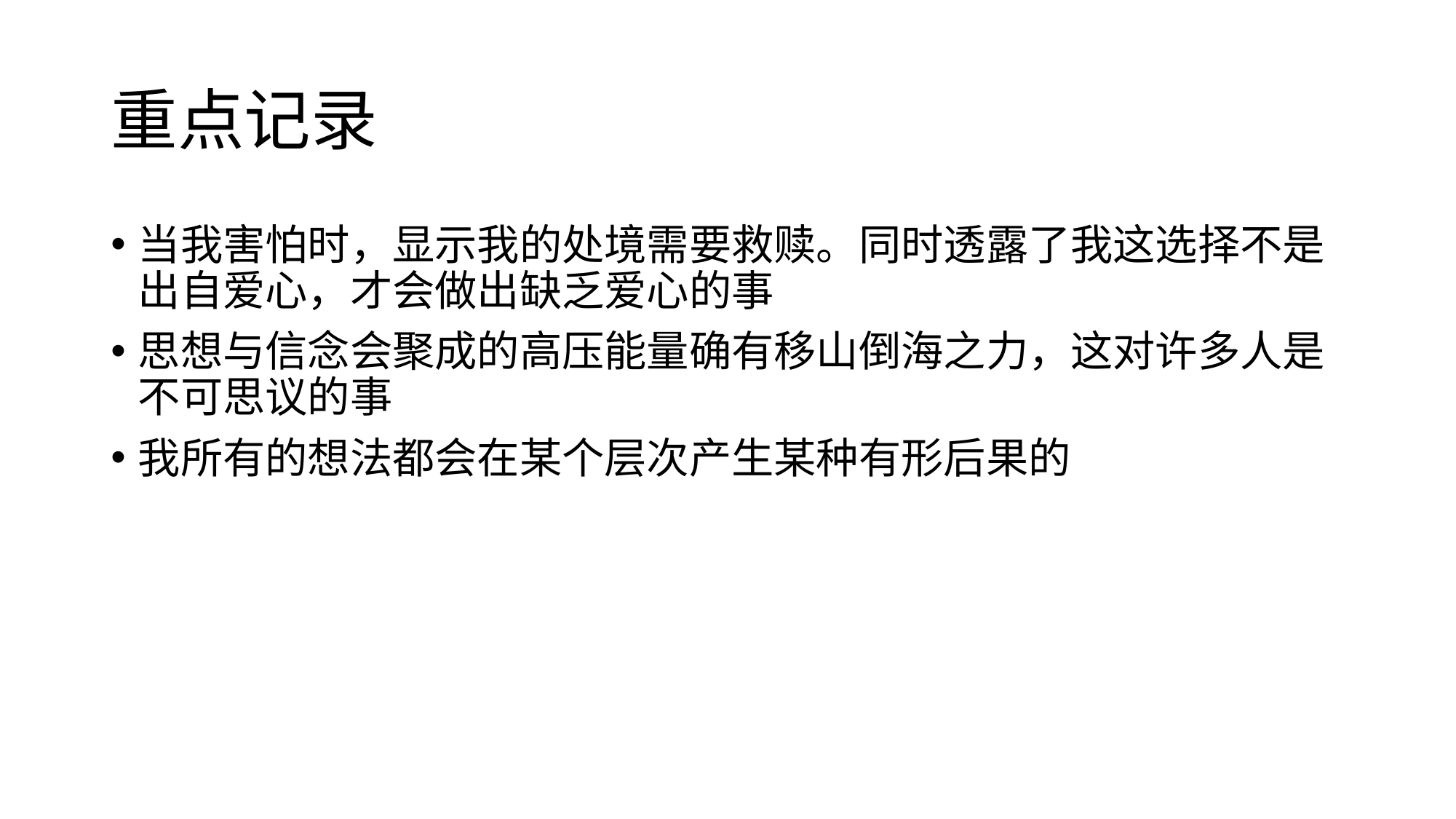

# 重点记录
当我害怕时，显示我的处境需要救赎。同时透露了我这选择不是出自爱心，才会做出缺乏爱心的事
思想与信念会聚成的高压能量确有移山倒海之力，这对许多人是不可思议的事
我所有的想法都会在某个层次产生某种有形后果的